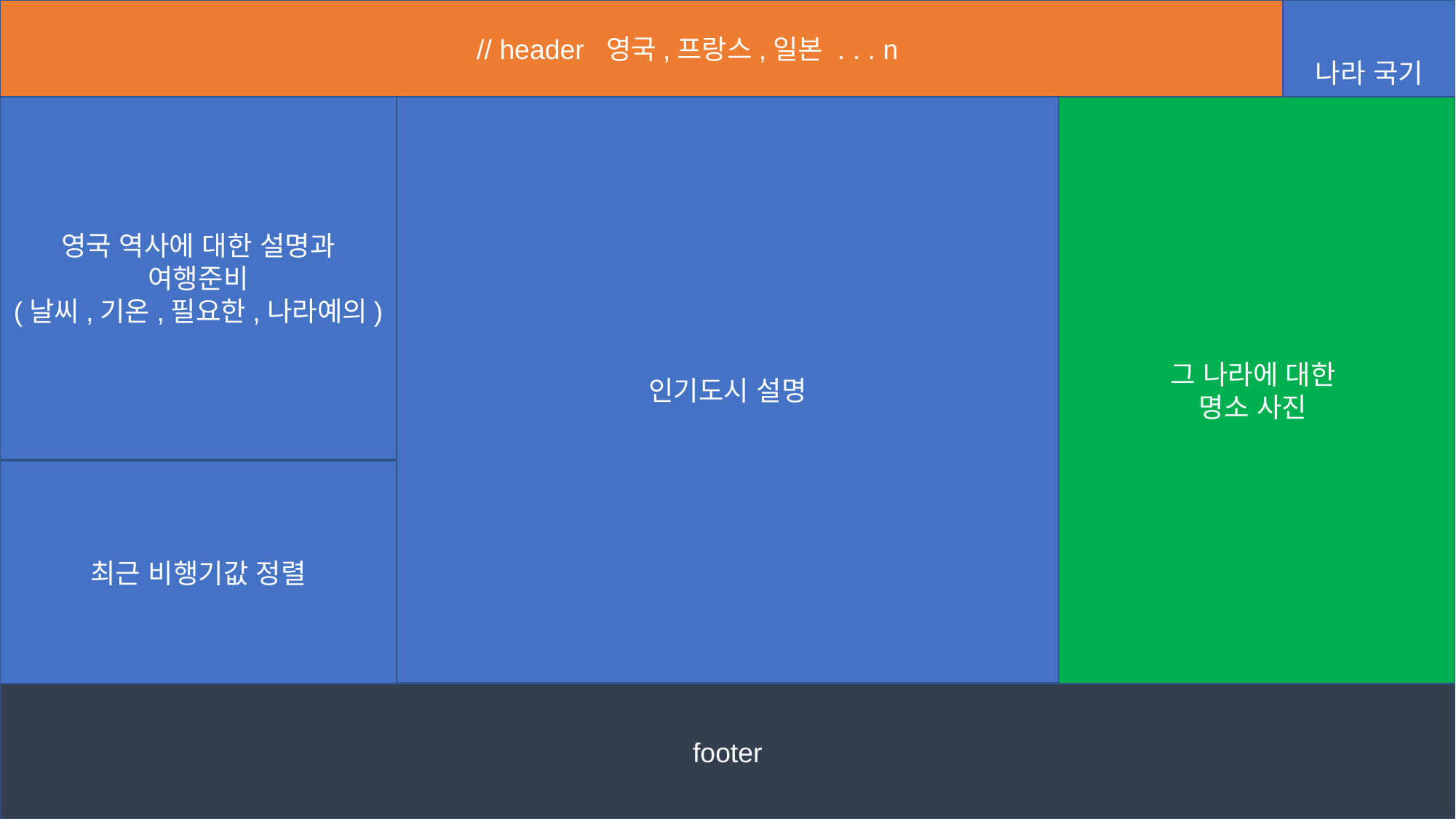

// header  영국,프랑스,일본 . . . n
나라 국기
인기도시 설명
그 나라에 대한
명소 사진
영국 역사에 대한 설명과
여행준비
(날씨,기온,필요한,나라예의)
최근 비행기값 정렬
footer